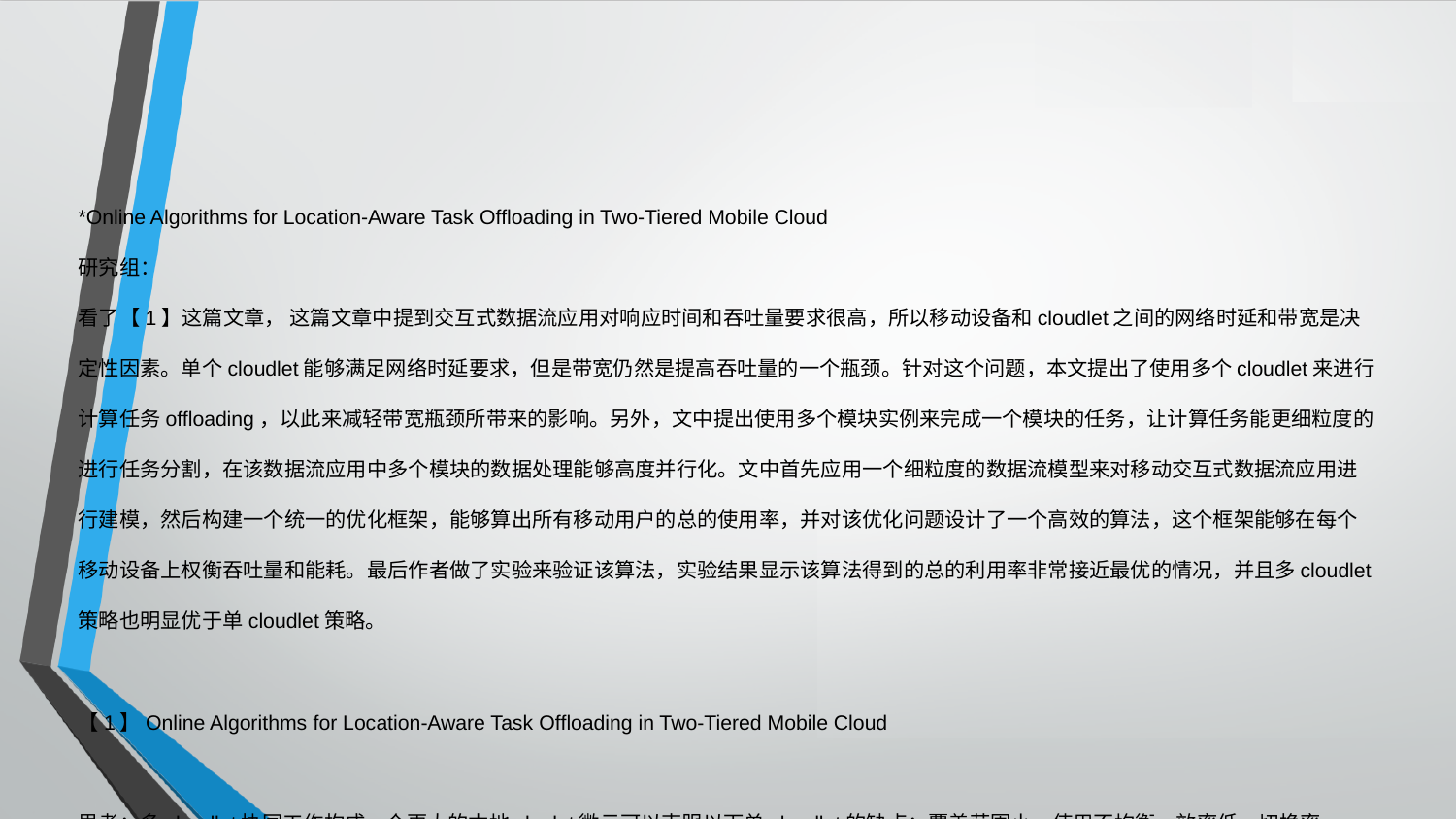

*Online Algorithms for Location-Aware Task Offloading in Two-Tiered Mobile Cloud
研究组：
看了【1】这篇文章， 这篇文章中提到交互式数据流应用对响应时间和吞吐量要求很高，所以移动设备和cloudlet之间的网络时延和带宽是决定性因素。单个cloudlet能够满足网络时延要求，但是带宽仍然是提高吞吐量的一个瓶颈。针对这个问题，本文提出了使用多个cloudlet来进行计算任务offloading，以此来减轻带宽瓶颈所带来的影响。另外，文中提出使用多个模块实例来完成一个模块的任务，让计算任务能更细粒度的进行任务分割，在该数据流应用中多个模块的数据处理能够高度并行化。文中首先应用一个细粒度的数据流模型来对移动交互式数据流应用进行建模，然后构建一个统一的优化框架，能够算出所有移动用户的总的使用率，并对该优化问题设计了一个高效的算法，这个框架能够在每个移动设备上权衡吞吐量和能耗。最后作者做了实验来验证该算法，实验结果显示该算法得到的总的利用率非常接近最优的情况，并且多cloudlet策略也明显优于单cloudlet策略。

【1】Online Algorithms for Location-Aware Task Offloading in Two-Tiered Mobile Cloud

思考：多cloudlet协同工作构成一个更大的本地cloulet微云可以克服以下单cloudlet的缺点：覆盖范围小、使用不均衡、效率低、切换率高......,但是也同样面临更多的挑战：什么样的协同工作机制、统一管理、任务offloading复杂度更高、cloudlet网络内cloudlet切换算法.......,也许可以从多cloudlet的网络架构、通信机制、切换算法、任务迁移算法等方面入手，得到一些启发。